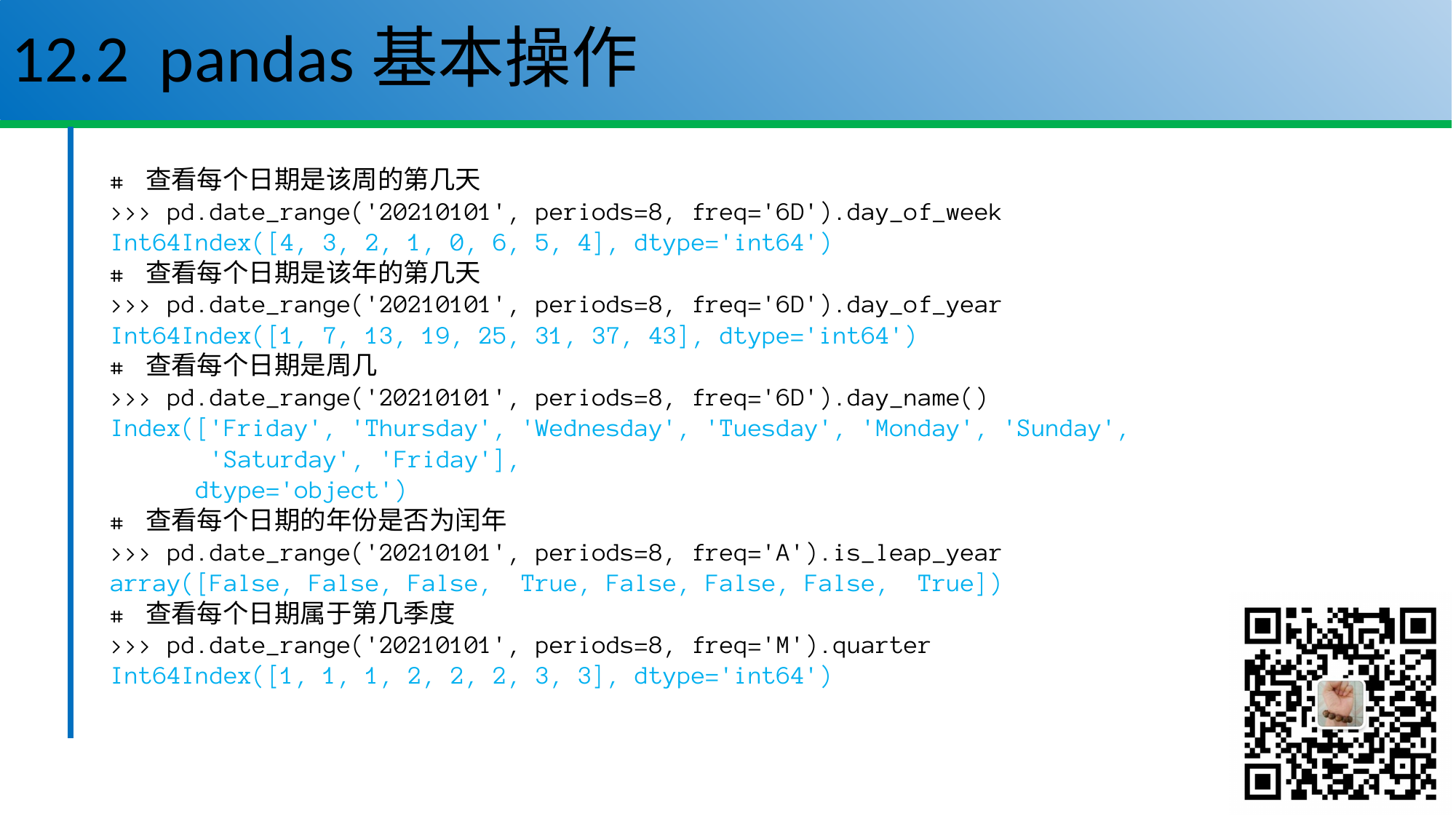

# 12.2  pandas基本操作
# 查看每个日期是该周的第几天
>>> pd.date_range('20210101', periods=8, freq='6D').day_of_week
Int64Index([4, 3, 2, 1, 0, 6, 5, 4], dtype='int64')
# 查看每个日期是该年的第几天
>>> pd.date_range('20210101', periods=8, freq='6D').day_of_year
Int64Index([1, 7, 13, 19, 25, 31, 37, 43], dtype='int64')
# 查看每个日期是周几
>>> pd.date_range('20210101', periods=8, freq='6D').day_name()
Index(['Friday', 'Thursday', 'Wednesday', 'Tuesday', 'Monday', 'Sunday',
       'Saturday', 'Friday'],
      dtype='object')
# 查看每个日期的年份是否为闰年
>>> pd.date_range('20210101', periods=8, freq='A').is_leap_year
array([False, False, False,  True, False, False, False,  True])
# 查看每个日期属于第几季度
>>> pd.date_range('20210101', periods=8, freq='M').quarter
Int64Index([1, 1, 1, 2, 2, 2, 3, 3], dtype='int64')
23